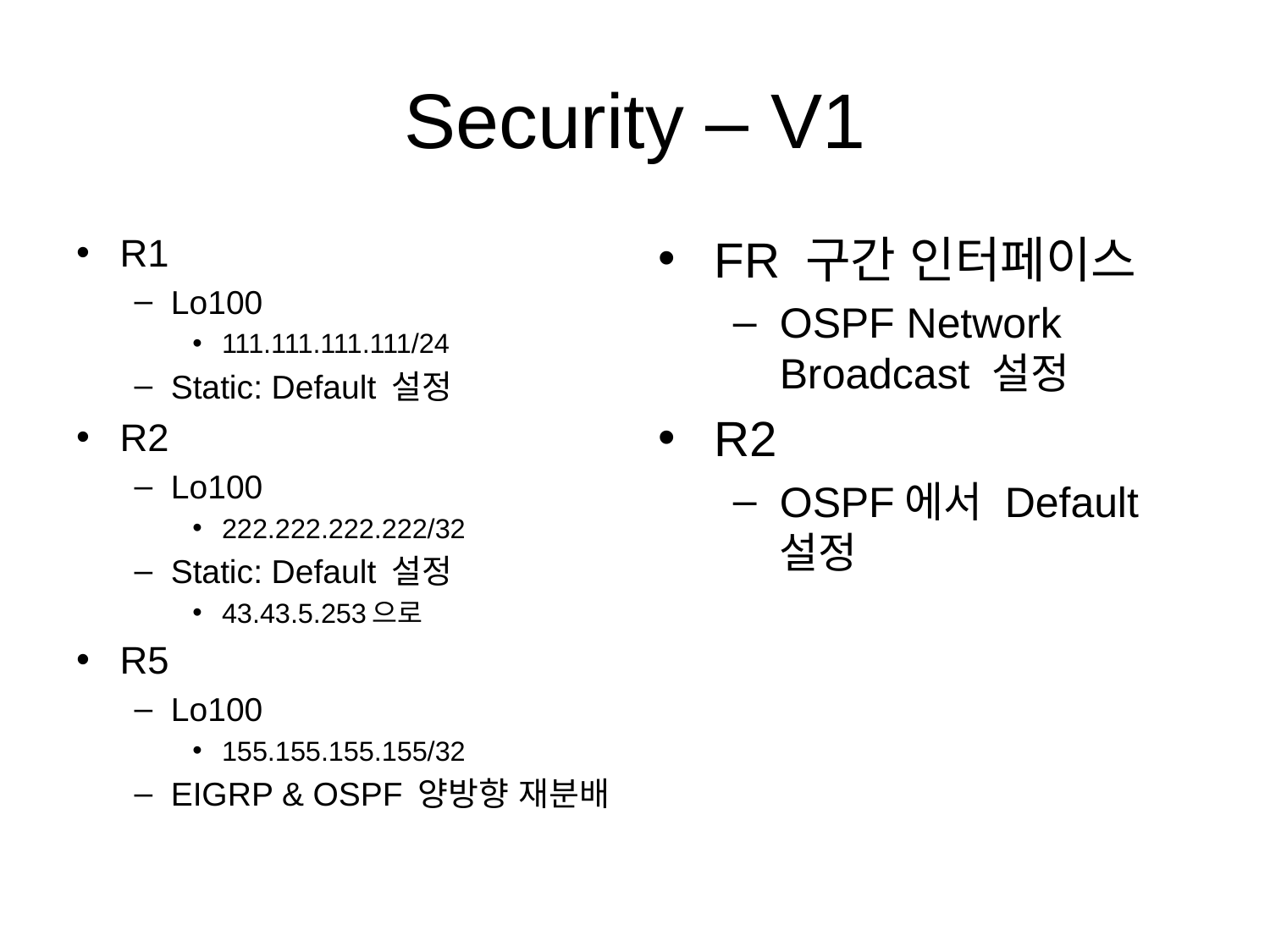

# Security – V1
R1
Lo100
111.111.111.111/24
Static: Default 설정
R2
Lo100
222.222.222.222/32
Static: Default 설정
43.43.5.253으로
R5
Lo100
155.155.155.155/32
EIGRP & OSPF 양방향 재분배
FR 구간 인터페이스
OSPF Network Broadcast 설정
R2
OSPF에서 Default 설정